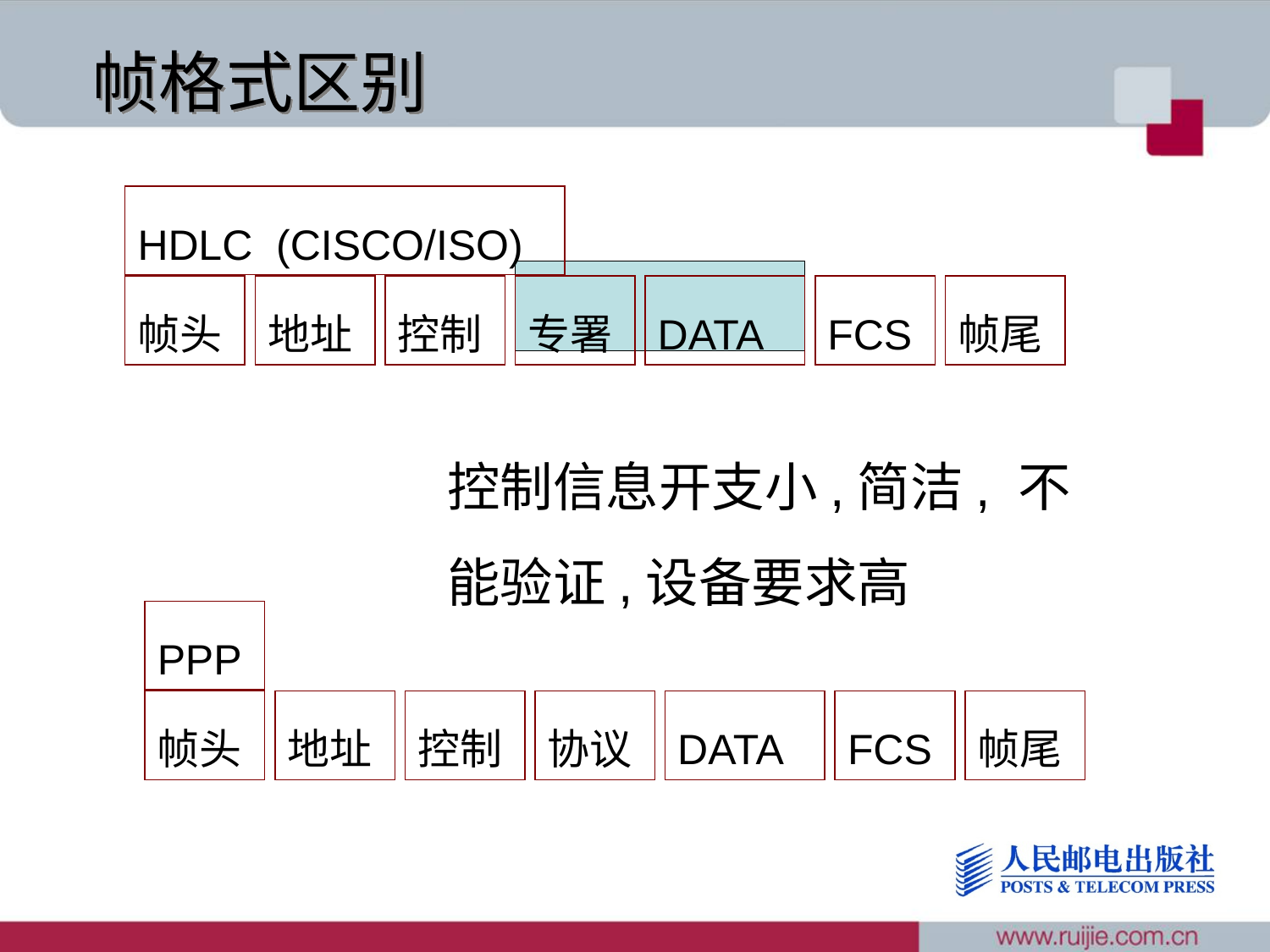

帧格式区别
HDLC  (CISCO/ISO)

帧头
地址
控制
专署
DATA
FCS
帧尾
控制信息开支小,简洁, 不能验证,设备要求高
PPP
帧头
地址
控制
协议
DATA
FCS
帧尾